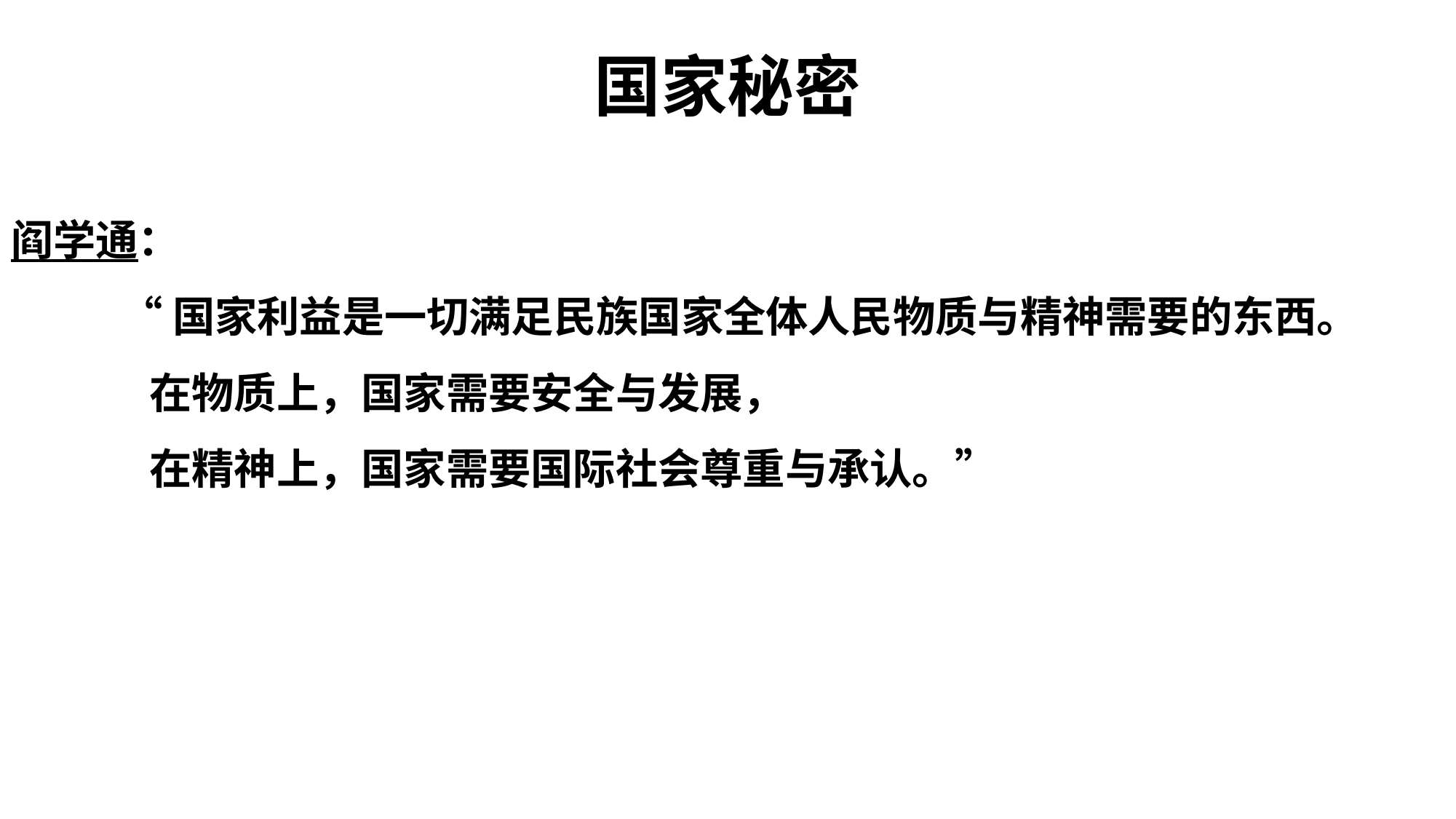

# 国家秘密
阎学通：
	“国家利益是一切满足民族国家全体人民物质与精神需要的东西。
	  在物质上，国家需要安全与发展，
	  在精神上，国家需要国际社会尊重与承认。”